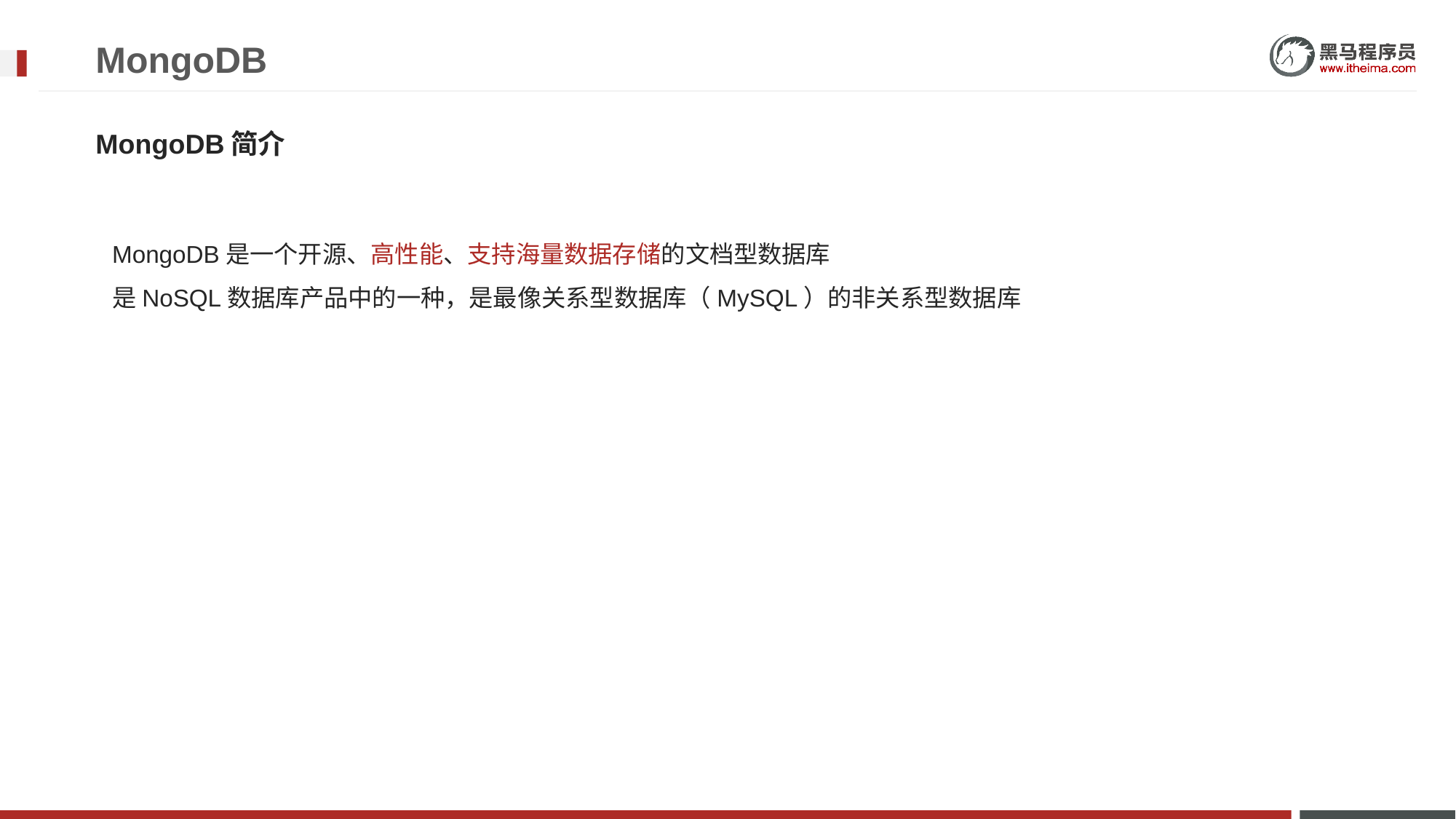

# MongoDB
MongoDB简介
MongoDB是一个开源、高性能、支持海量数据存储的文档型数据库
是NoSQL数据库产品中的一种，是最像关系型数据库（MySQL）的非关系型数据库